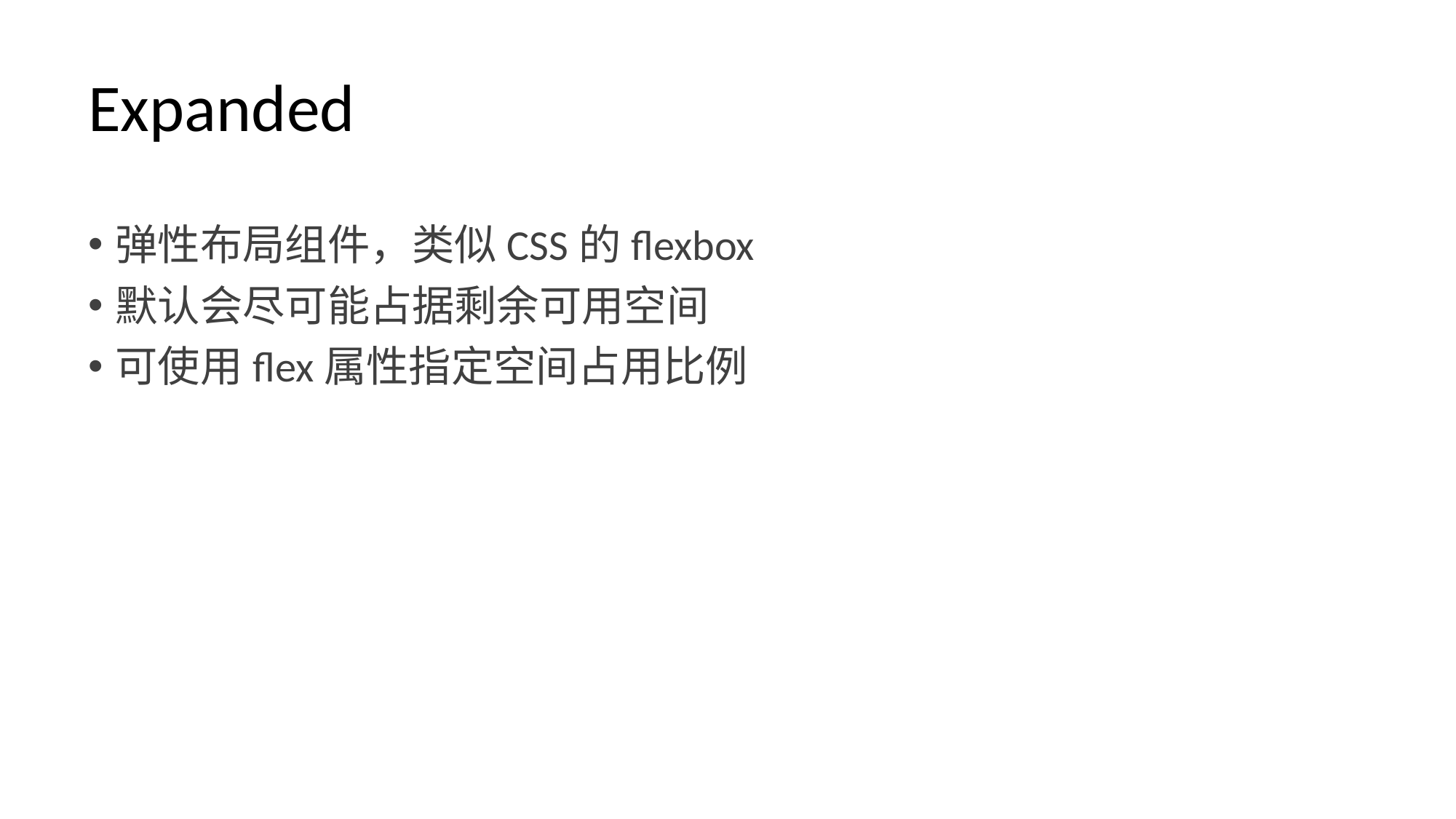

# Expanded
弹性布局组件，类似CSS的flexbox
默认会尽可能占据剩余可用空间
可使用flex属性指定空间占用比例